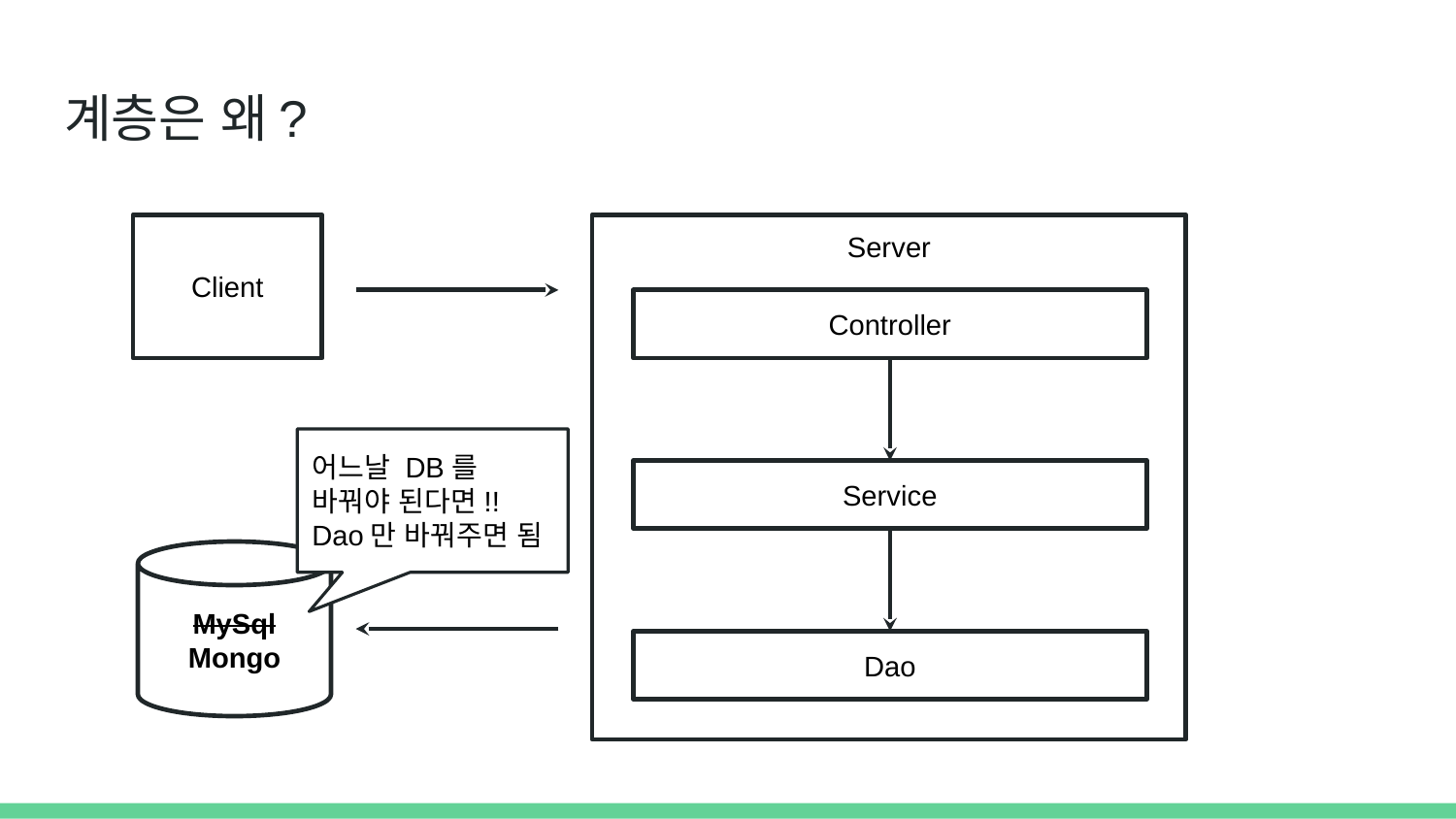

# 계층은 왜?
Client
Server
Controller
어느날 DB를 바꿔야 된다면!!
Dao만 바꿔주면 됨
Service
MySql
Mongo
Dao